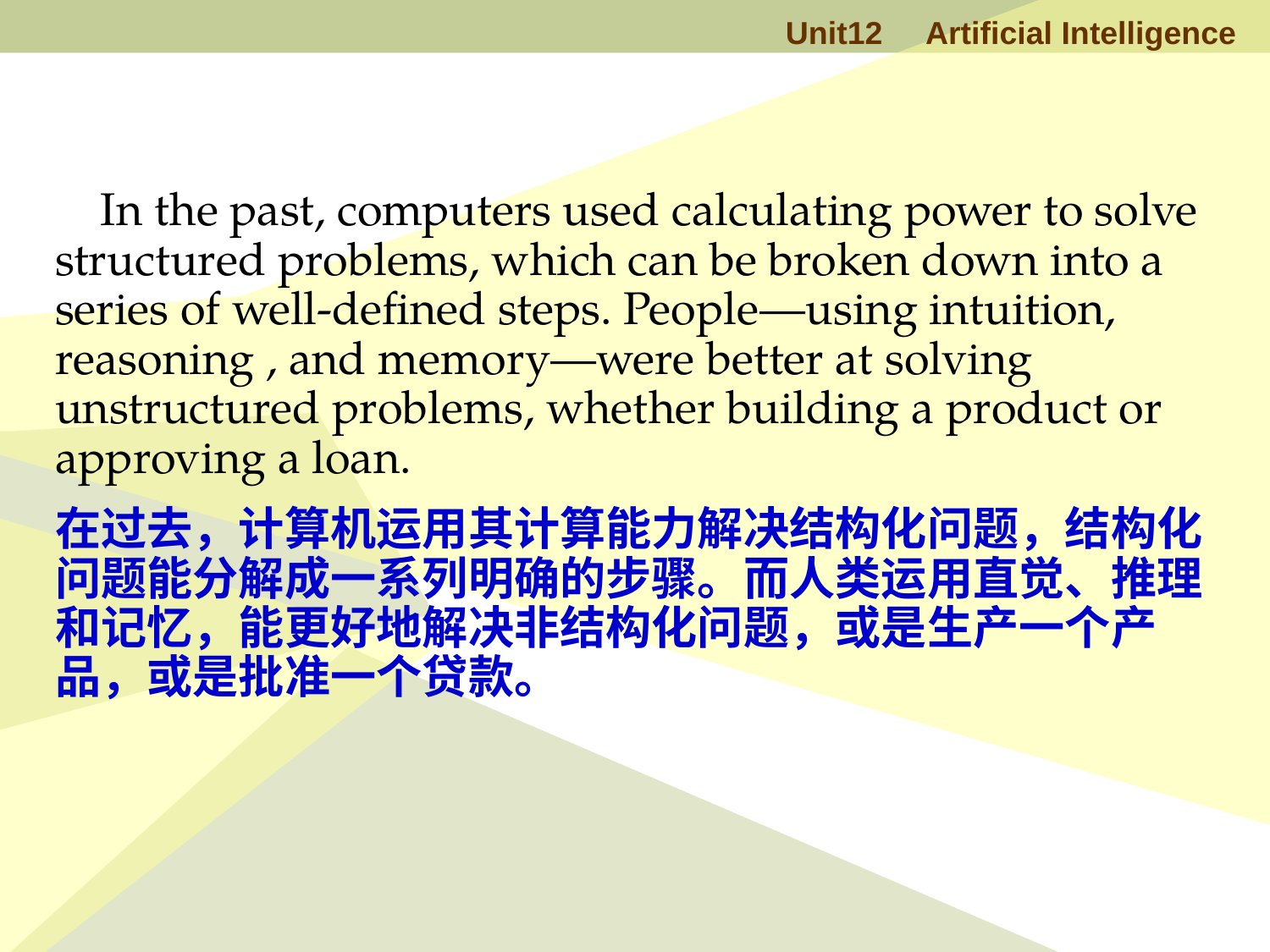

In the past, computers used calculating power to solve structured problems, which can be broken down into a series of well-defined steps. People—using intuition, reasoning , and memory—were better at solving unstructured problems, whether building a product or approving a loan.
在过去，计算机运用其计算能力解决结构化问题，结构化问题能分解成一系列明确的步骤。而人类运用直觉、推理和记忆，能更好地解决非结构化问题，或是生产一个产品，或是批准一个贷款。